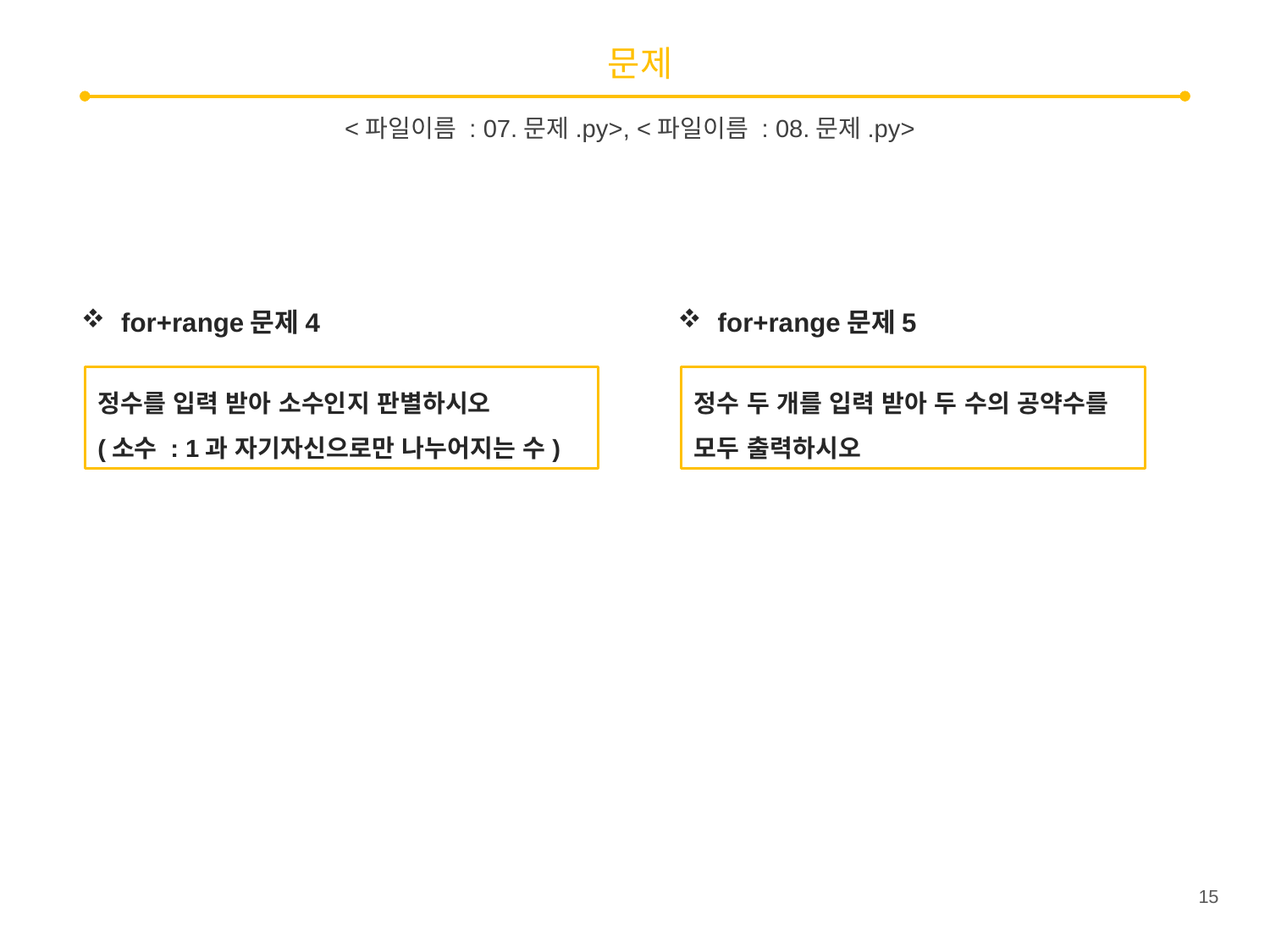

# 문제
<파일이름 : 07.문제.py>, <파일이름 : 08.문제.py>
for+range문제4
for+range문제5
정수를 입력 받아 소수인지 판별하시오
(소수 : 1과 자기자신으로만 나누어지는 수)
정수 두 개를 입력 받아 두 수의 공약수를
모두 출력하시오